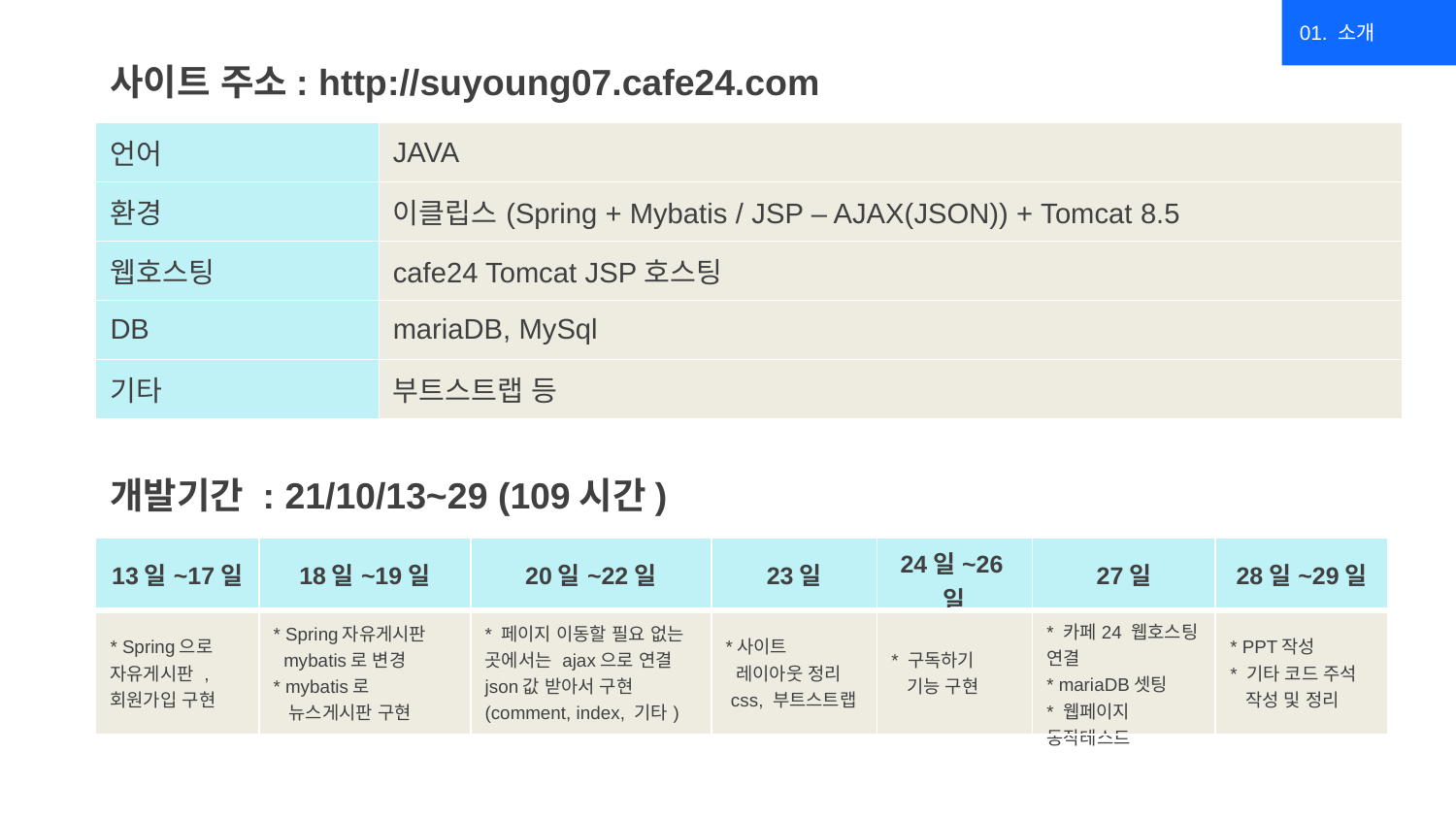

01. 소개
사이트 주소: http://suyoung07.cafe24.com
| 언어 | JAVA |
| --- | --- |
| 환경 | 이클립스(Spring + Mybatis / JSP – AJAX(JSON)) + Tomcat 8.5 |
| 웹호스팅 | cafe24 Tomcat JSP호스팅 |
| DB | mariaDB, MySql |
| 기타 | 부트스트랩 등 |
개발기간 : 21/10/13~29 (109시간)
| 13일~17일 | 18일~19일 | 20일~22일 | 23일 | 24일~26일 | 27일 | 28일~29일 |
| --- | --- | --- | --- | --- | --- | --- |
| \* Spring으로 자유게시판 , 회원가입 구현 | \* Spring자유게시판 mybatis로 변경 \* mybatis로 뉴스게시판 구현 | \* 페이지 이동할 필요 없는 곳에서는 ajax으로 연결 json값 받아서 구현(comment, index, 기타) | \*사이트 레이아웃 정리 css, 부트스트랩 | \* 구독하기 기능 구현 | \* 카페24 웹호스팅 연결 \* mariaDB셋팅 \* 웹페이지 동작테스트 | \* PPT작성 \* 기타 코드 주석 작성 및 정리 |